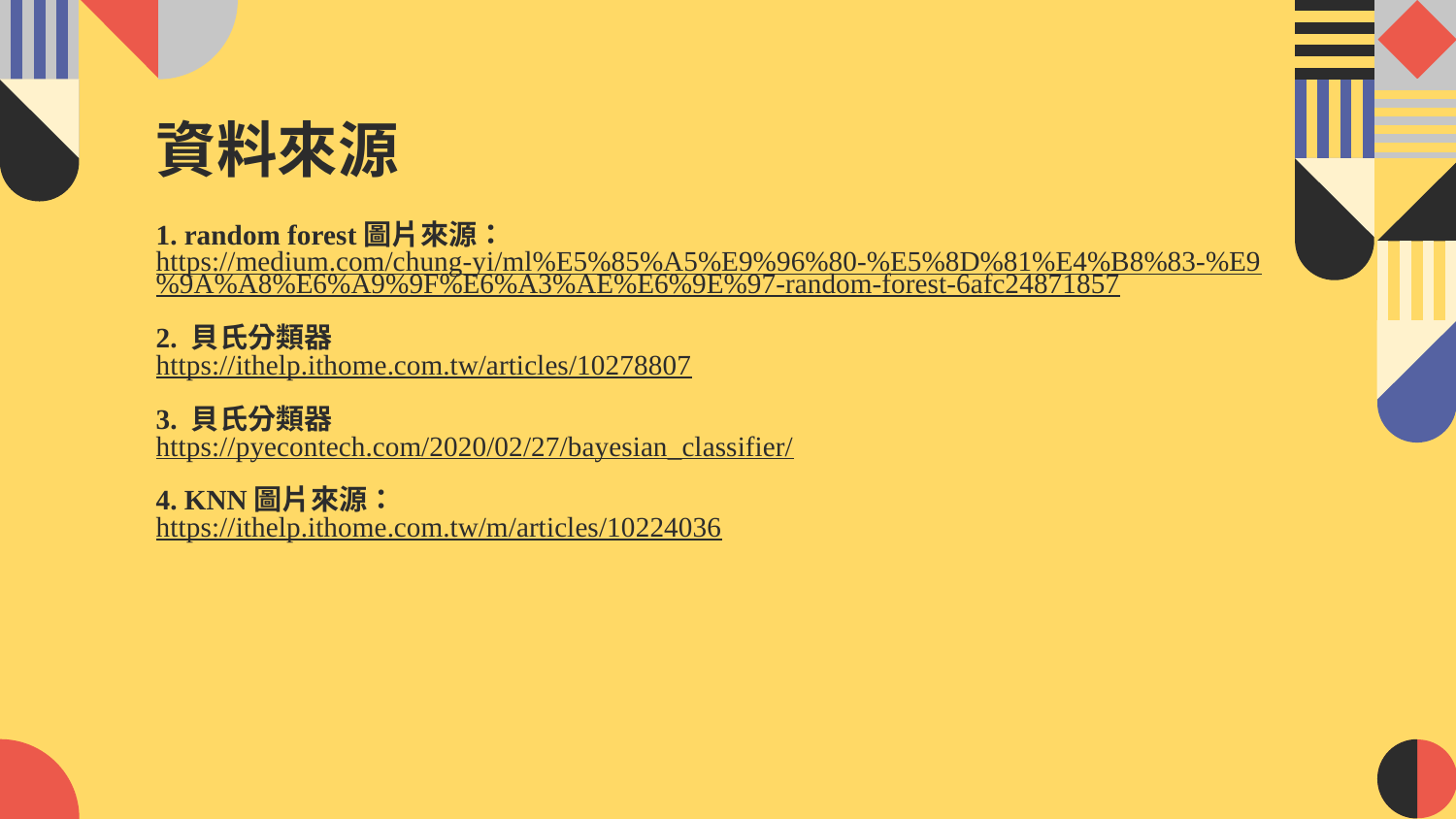

# 資料來源
1. random forest圖片來源：
https://medium.com/chung-yi/ml%E5%85%A5%E9%96%80-%E5%8D%81%E4%B8%83-%E9%9A%A8%E6%A9%9F%E6%A3%AE%E6%9E%97-random-forest-6afc24871857

2. 貝氏分類器
https://ithelp.ithome.com.tw/articles/10278807

3. 貝氏分類器
https://pyecontech.com/2020/02/27/bayesian_classifier/

4. KNN圖片來源：
https://ithelp.ithome.com.tw/m/articles/10224036